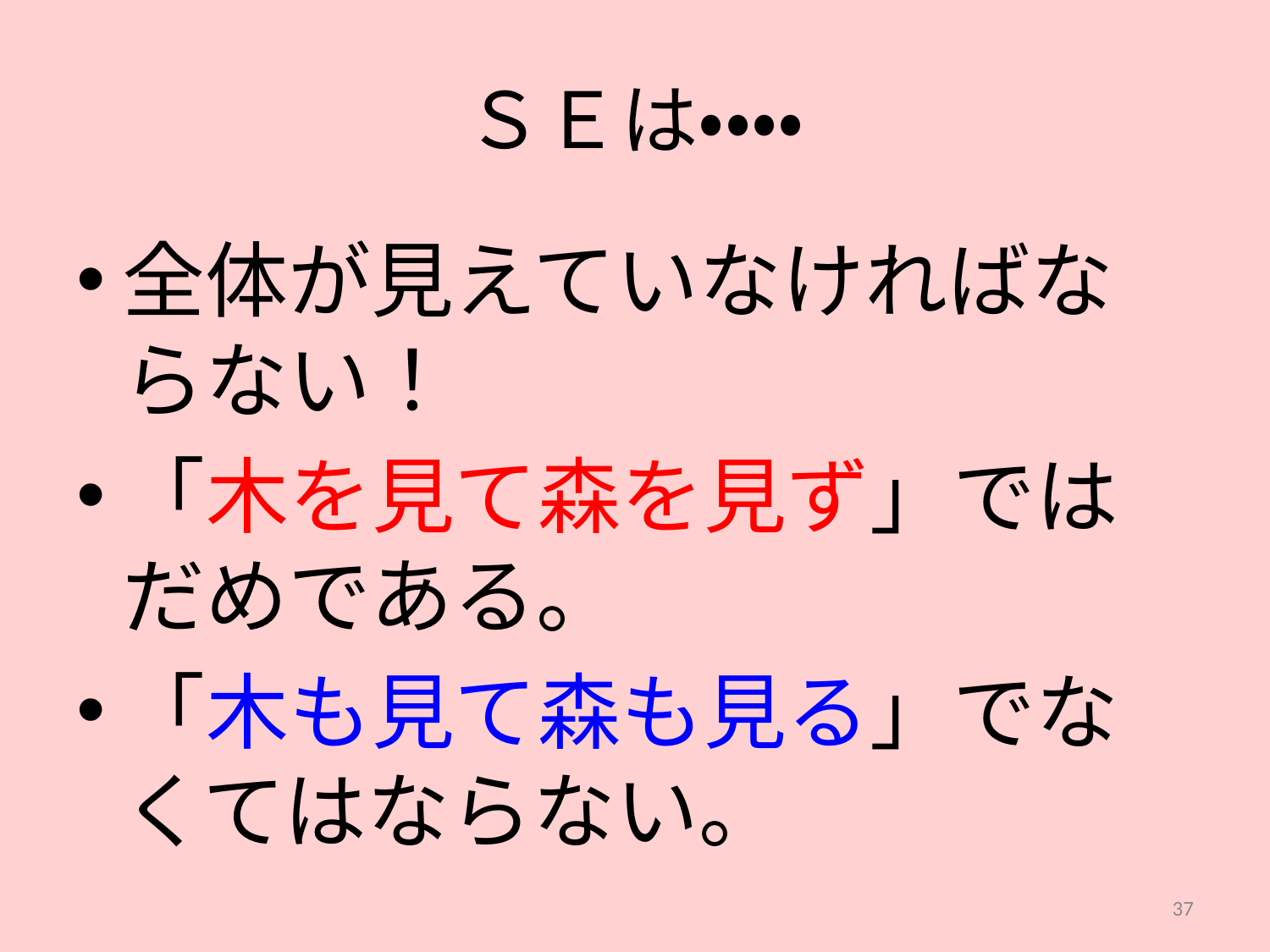

# ＳＥは・・・・
全体が見えていなければならない！
「木を見て森を見ず」ではだめである。
「木も見て森も見る」でなくてはならない。
37